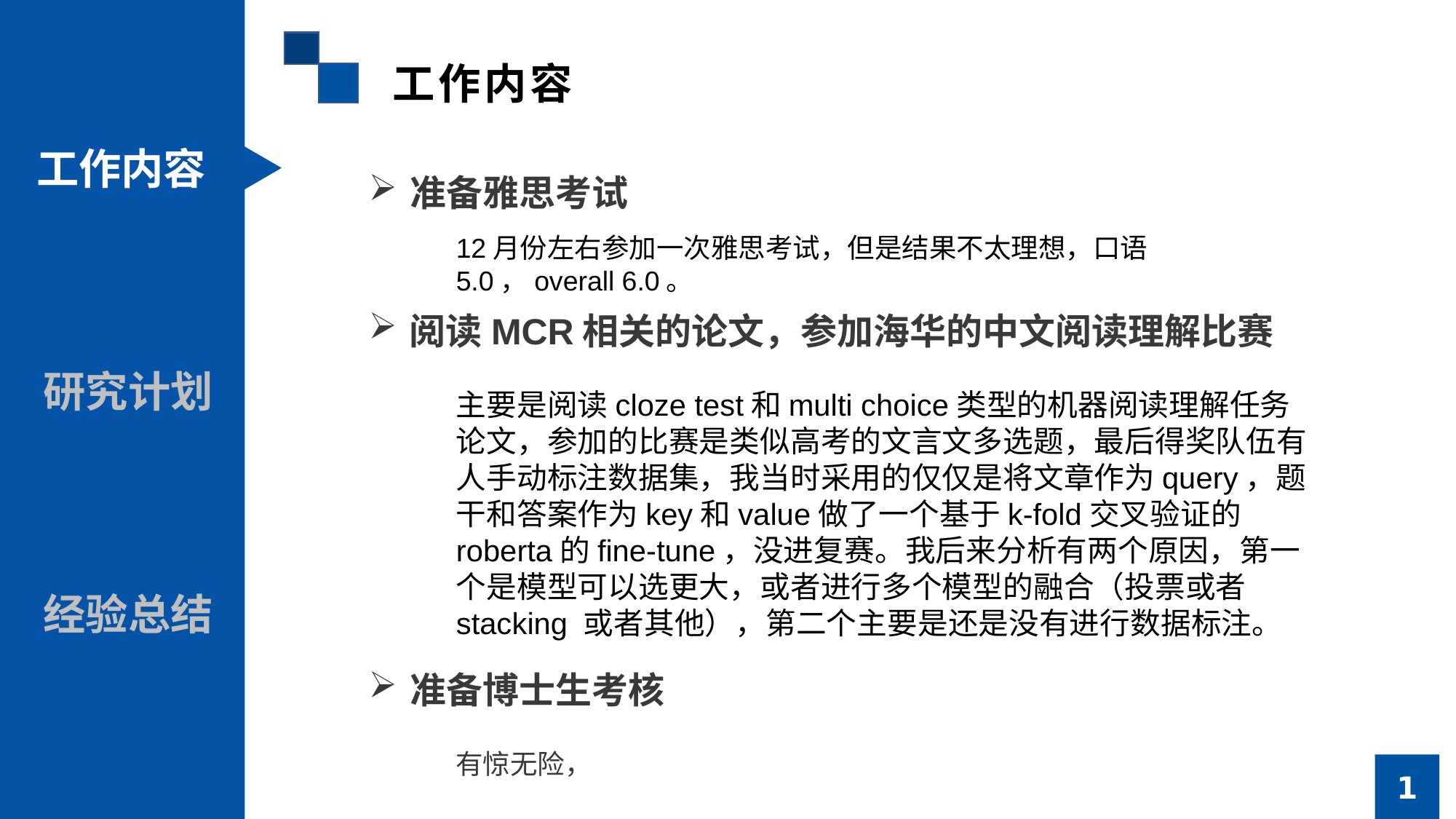

工作内容

工作内容

准备雅思考试
12月份左右参加一次雅思考试，但是结果不太理想，口语5.0，overall 6.0。

阅读MCR相关的论文，参加海华的中文阅读理解比赛
研究计划
主要是阅读cloze test和multi choice类型的机器阅读理解任务论文，参加的比赛是类似高考的文言文多选题，最后得奖队伍有人手动标注数据集，我当时采用的仅仅是将文章作为query，题干和答案作为key和value做了一个基于k-fold交叉验证的roberta的fine-tune，没进复赛。我后来分析有两个原因，第一个是模型可以选更大，或者进行多个模型的融合（投票或者stacking 或者其他），第二个主要是还是没有进行数据标注。

经验总结
准备博士生考核
有惊无险，
1